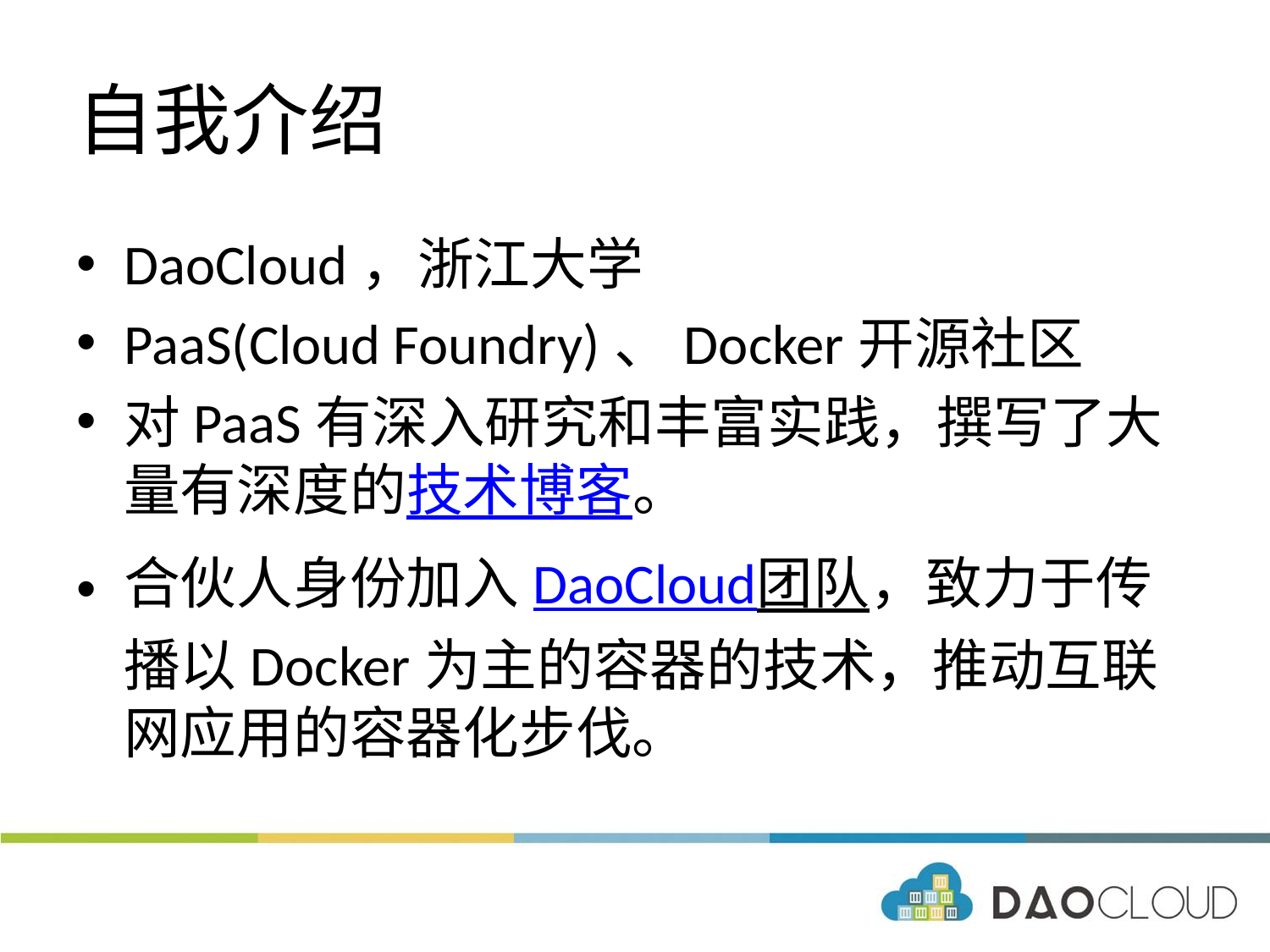

# 自我介绍
DaoCloud，浙江大学
PaaS(Cloud Foundry)、Docker开源社区
对PaaS有深入研究和丰富实践，撰写了大量有深度的技术博客。
合伙人身份加入DaoCloud团队，致力于传播以Docker为主的容器的技术，推动互联网应用的容器化步伐。